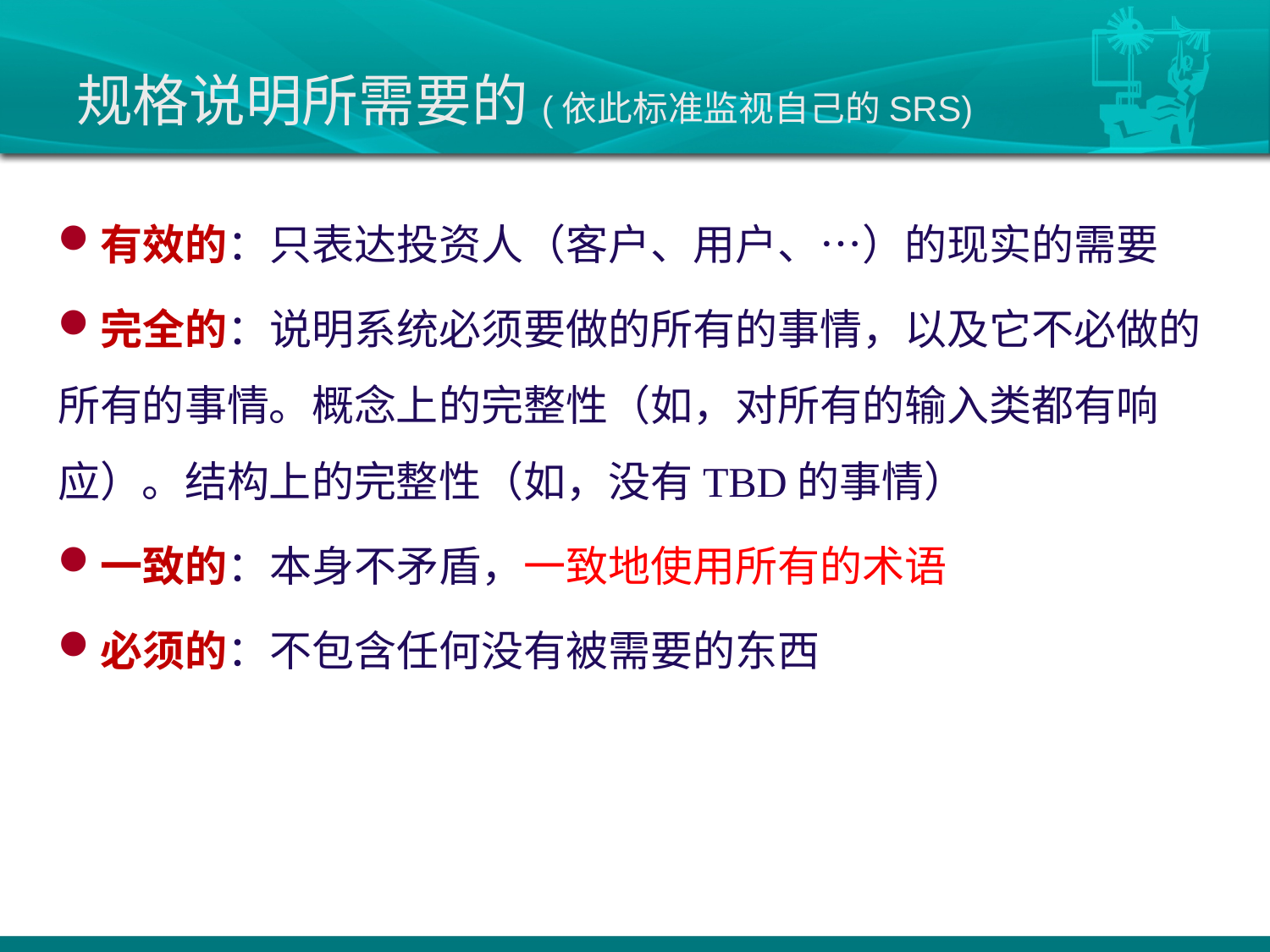

# 规格说明所需要的(依此标准监视自己的SRS)
有效的：只表达投资人（客户、用户、…）的现实的需要
完全的：说明系统必须要做的所有的事情，以及它不必做的所有的事情。概念上的完整性（如，对所有的输入类都有响应）。结构上的完整性（如，没有TBD的事情）
一致的：本身不矛盾，一致地使用所有的术语
必须的：不包含任何没有被需要的东西